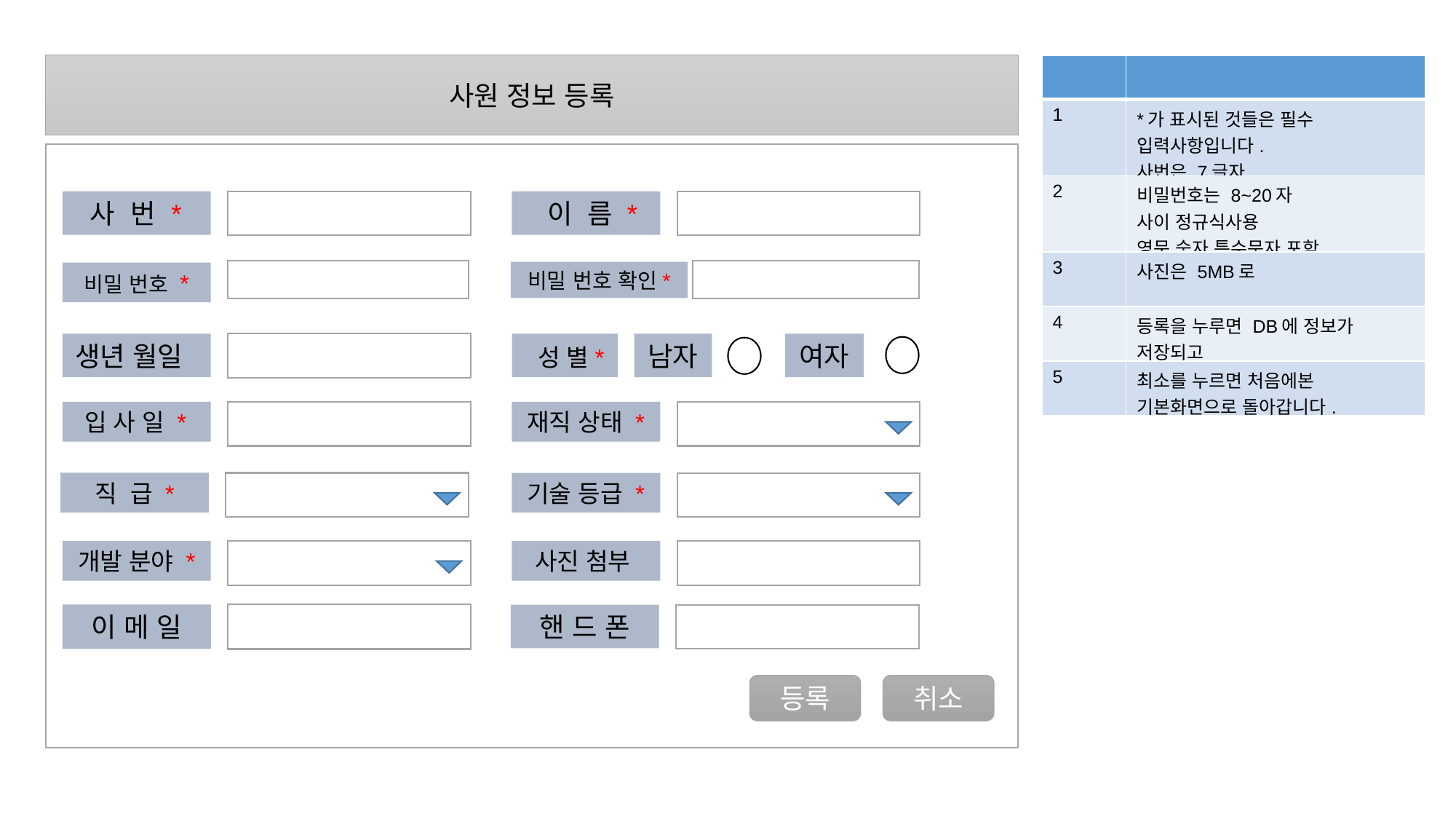

사원 정보 등록
|  |  |
| --- | --- |
| 1 | \*가 표시된 것들은 필수 입력사항입니다. 사번은 7글자 |
| 2 | 비밀번호는 8~20자 사이 정규식사용 영문 숫자 특수문자 포함. |
| 3 | 사진은 5MB로 |
| 4 | 등록을 누루면 DB에 정보가 저장되고 |
| 5 | 최소를 누르면 처음에본 기본화면으로 돌아갑니다. |

 이  름 *

 사  번 *

비밀 번호 확인*
비밀 번호 *
 성 별*
남자
여자
생년 월일

재직 상태 *

 입 사 일 *

직  급 *

기술 등급 *

개발 분야 *
사진 첨부

이 메 일

핸 드 폰

이 메 일

등록
취소